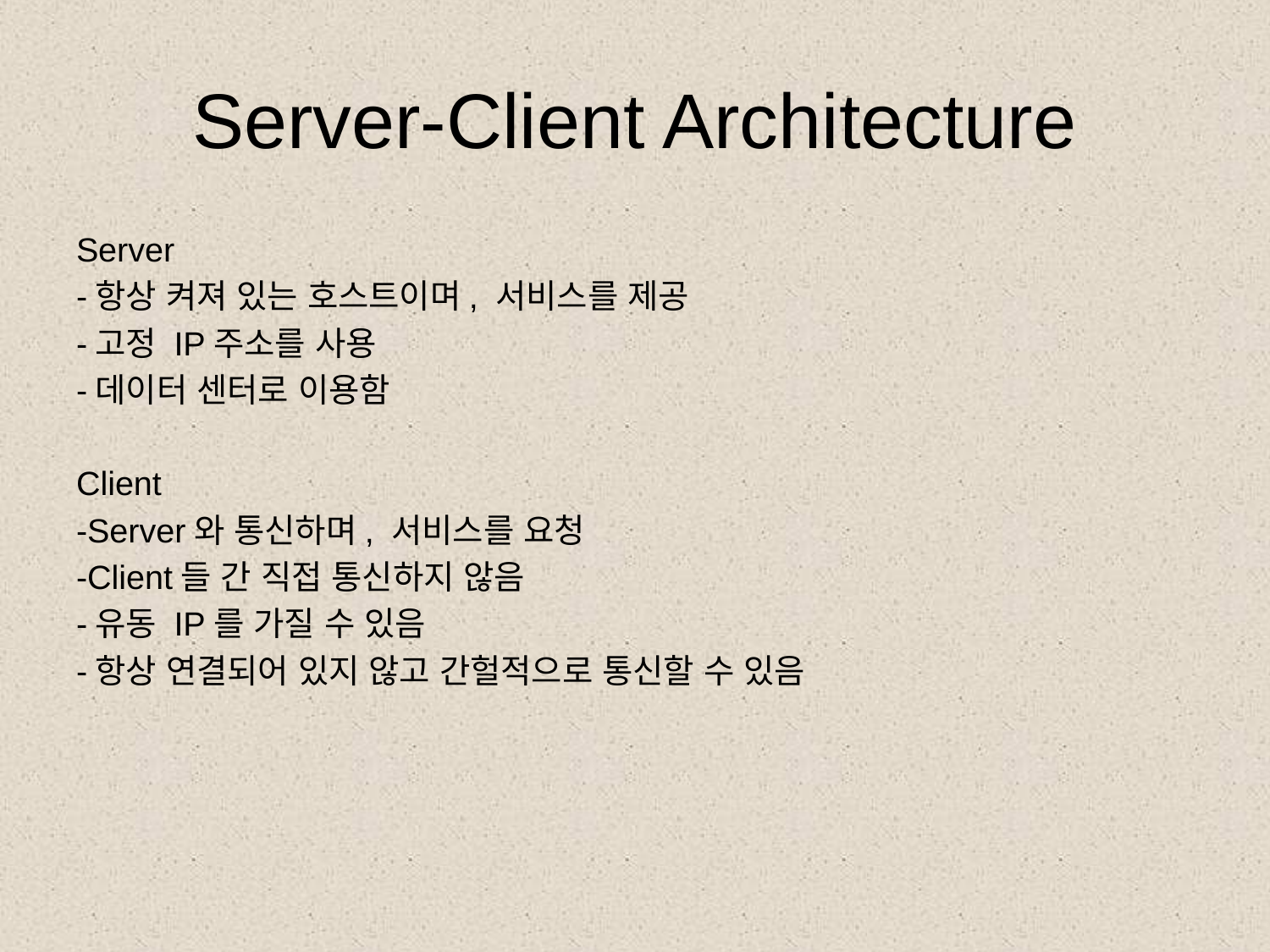

# Server-Client Architecture
Server
-항상 켜져 있는 호스트이며, 서비스를 제공
-고정 IP주소를 사용
-데이터 센터로 이용함

Client
-Server와 통신하며, 서비스를 요청
-Client들 간 직접 통신하지 않음
-유동 IP를 가질 수 있음
-항상 연결되어 있지 않고 간헐적으로 통신할 수 있음